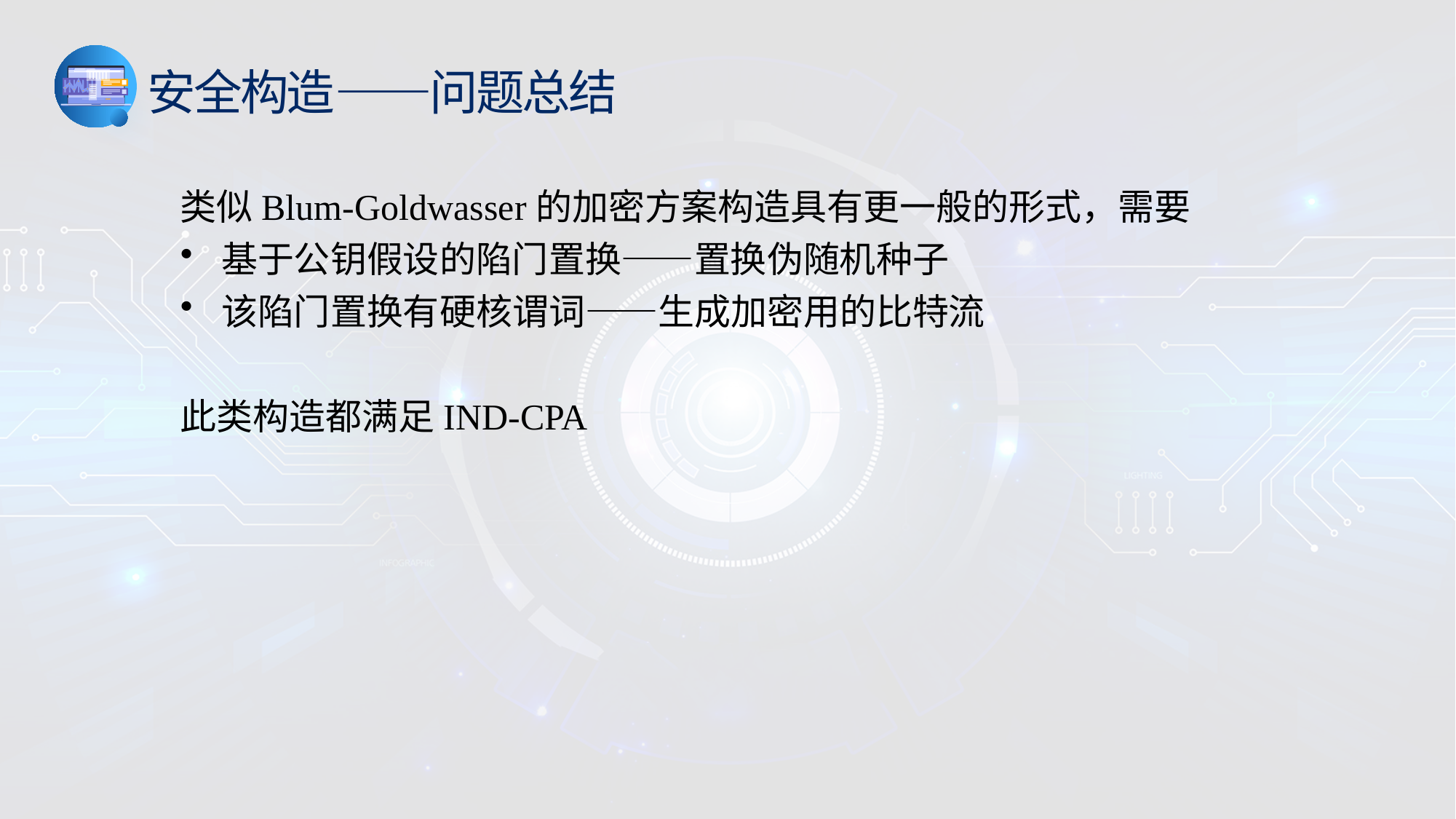

安全构造——问题总结

类似Blum-Goldwasser的加密方案构造具有更一般的形式，需要
基于公钥假设的陷门置换——置换伪随机种子
该陷门置换有硬核谓词——生成加密用的比特流

此类构造都满足IND-CPA